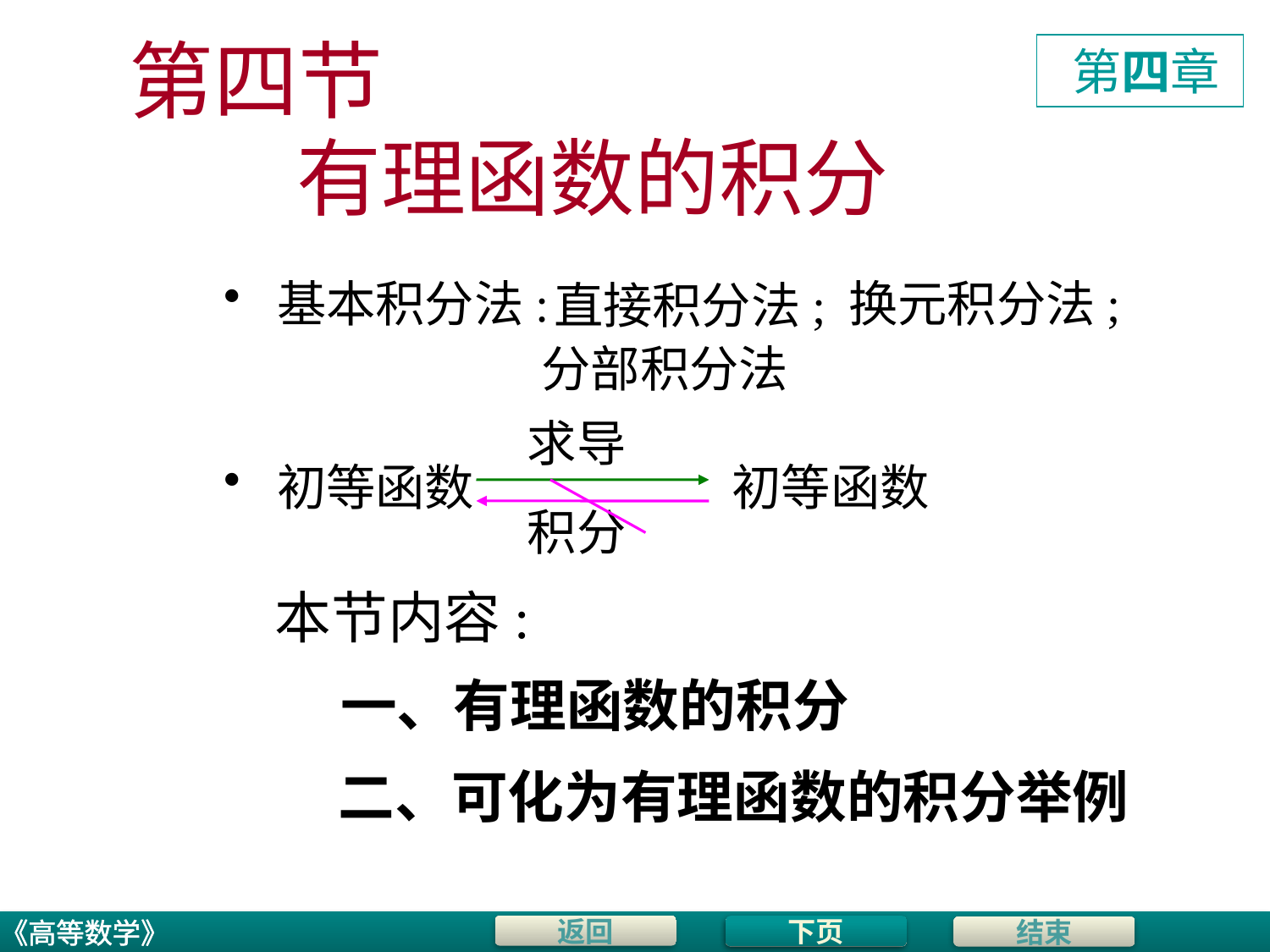

# 第四节
 第四章
有理函数的积分
 基本积分法:
换元积分法;
 直接积分法;
分部积分法
求导

 初等函数
初等函数

积分

本节内容:
一、有理函数的积分
二、可化为有理函数的积分举例

下页